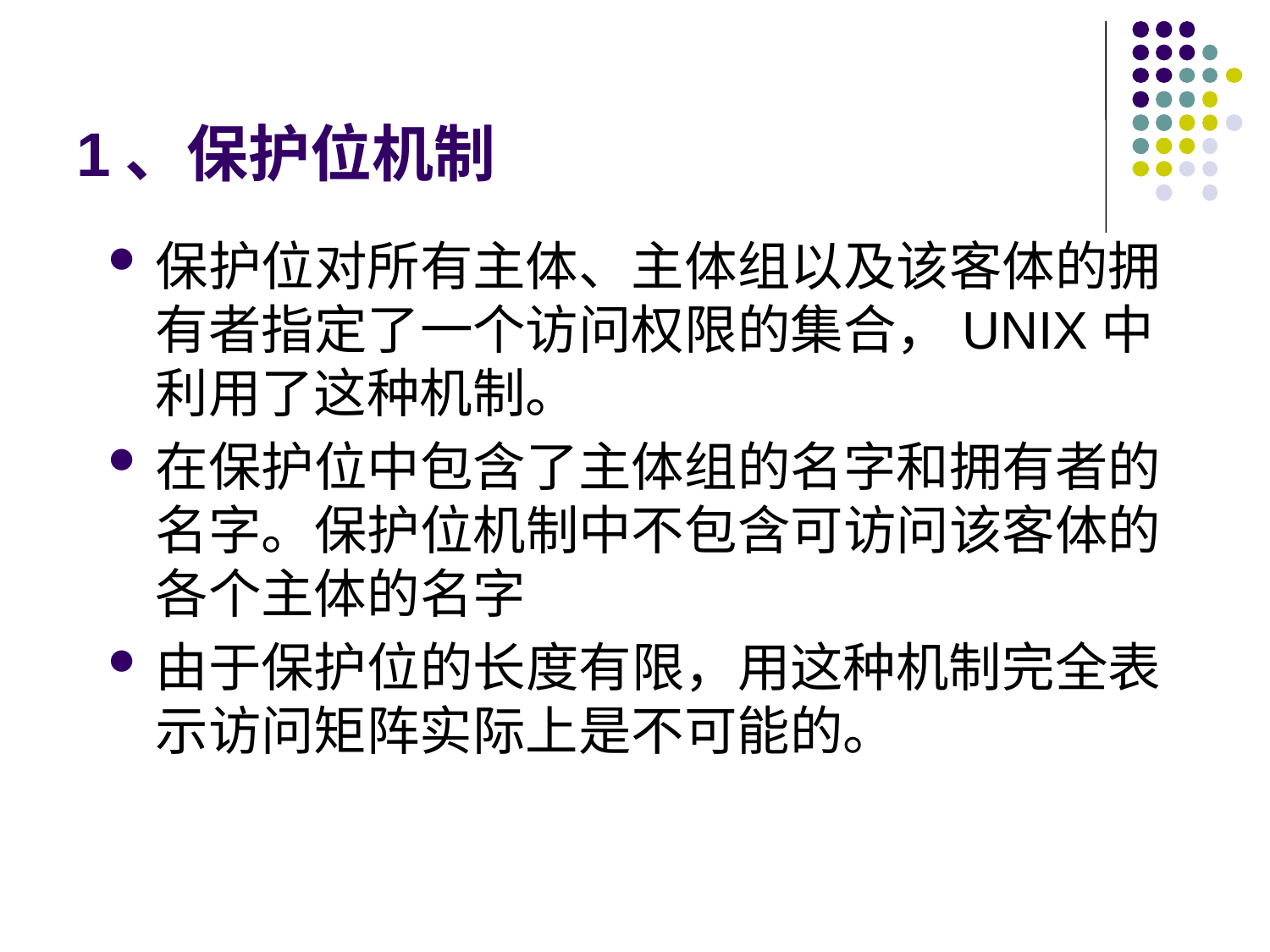

# 1、保护位机制
保护位对所有主体、主体组以及该客体的拥有者指定了一个访问权限的集合，UNIX中利用了这种机制。
在保护位中包含了主体组的名字和拥有者的名字。保护位机制中不包含可访问该客体的各个主体的名字
由于保护位的长度有限，用这种机制完全表示访问矩阵实际上是不可能的。